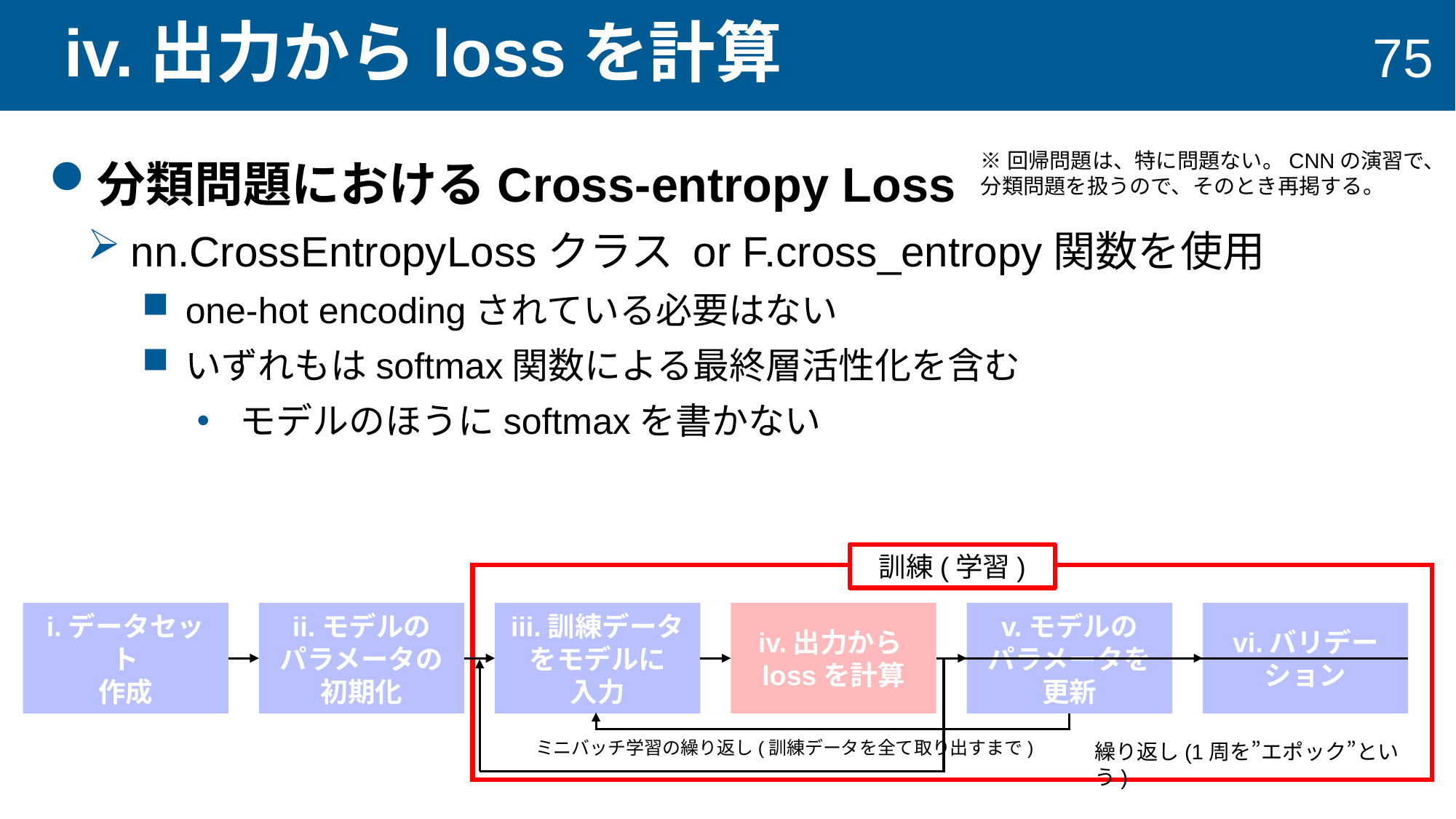

# iv.出力からlossを計算
75
分類問題におけるCross-entropy Loss
nn.CrossEntropyLossクラス or F.cross_entropy関数を使用
one-hot encodingされている必要はない
いずれもはsoftmax関数による最終層活性化を含む
モデルのほうにsoftmaxを書かない

※回帰問題は、特に問題ない。CNNの演習で、分類問題を扱うので、そのとき再掲する。
訓練(学習)

vi.バリデーション
iv.出力からlossを計算
v.モデルの
パラメータを更新
i.データセット
作成
ii.モデルの
パラメータの
初期化
iii.訓練データ
をモデルに
入力
繰り返し(1周を”エポック”という)
ミニバッチ学習の繰り返し(訓練データを全て取り出すまで)